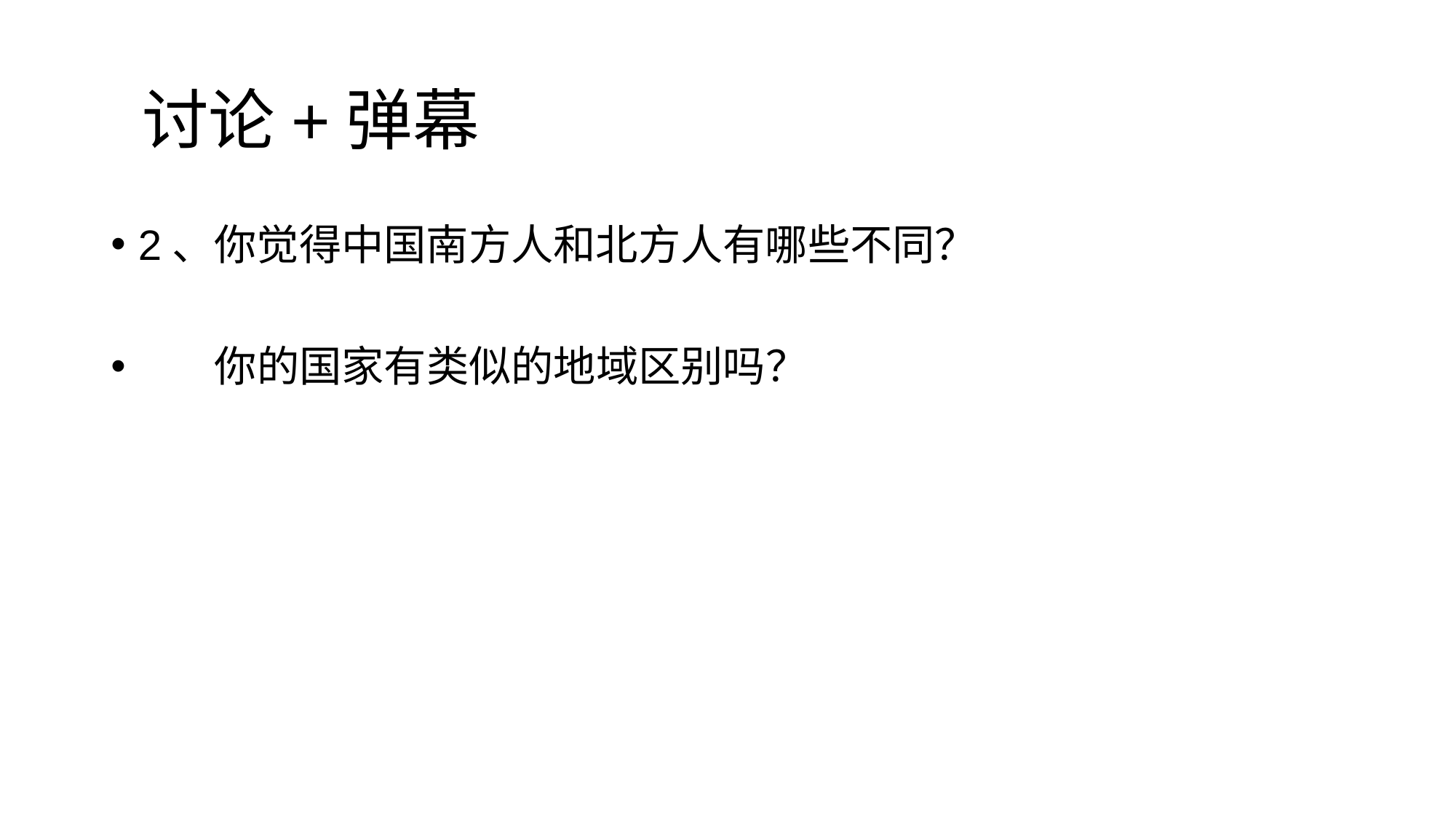

# 讨论+弹幕
2、你觉得中国南方人和北方人有哪些不同？

       你的国家有类似的地域区别吗？